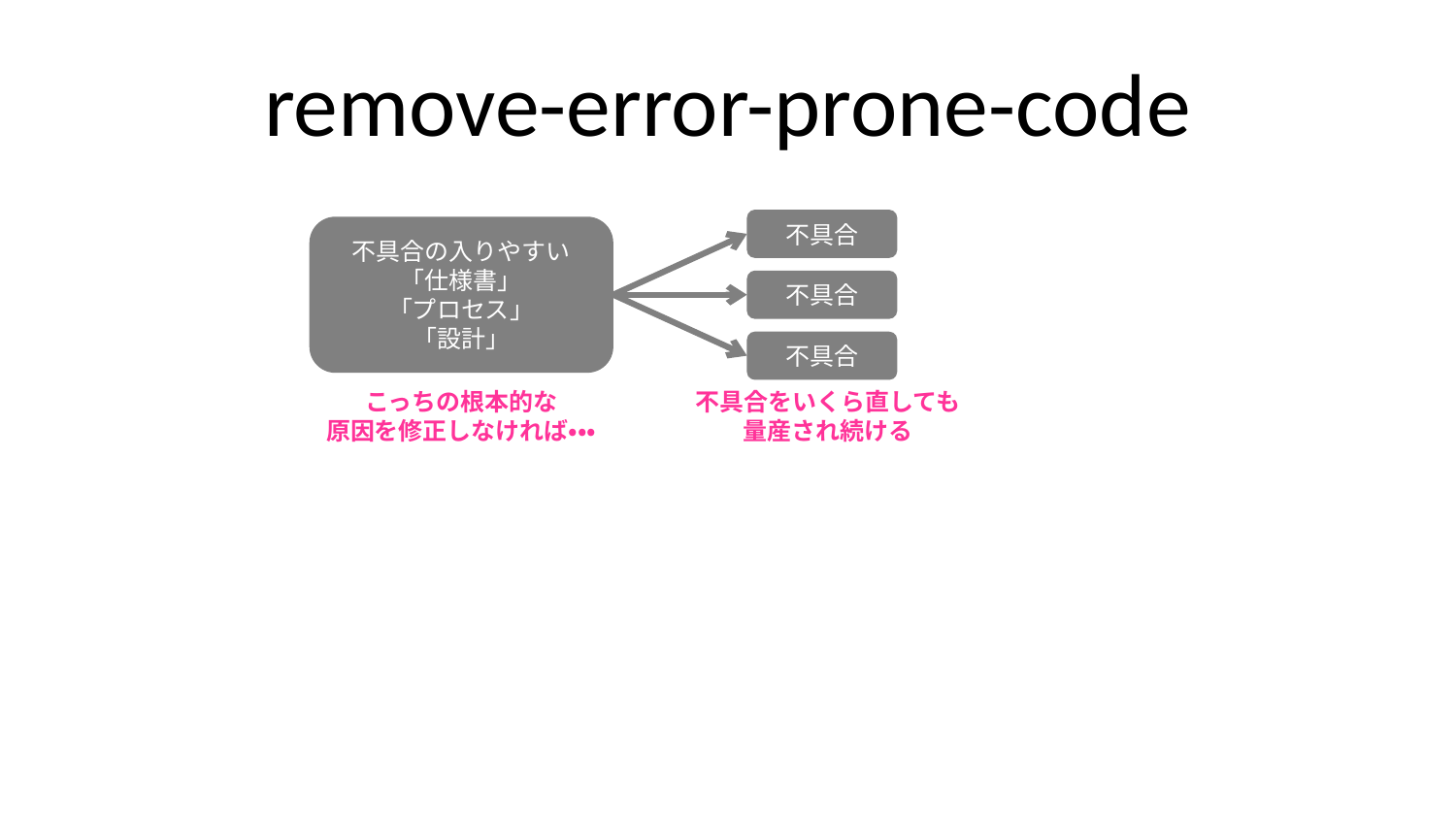

# remove-error-prone-code
不具合
不具合の入りやすい
「仕様書」
「プロセス」
「設計」
不具合
不具合
不具合をいくら直しても
量産され続ける
こっちの根本的な
原因を修正しなければ・・・